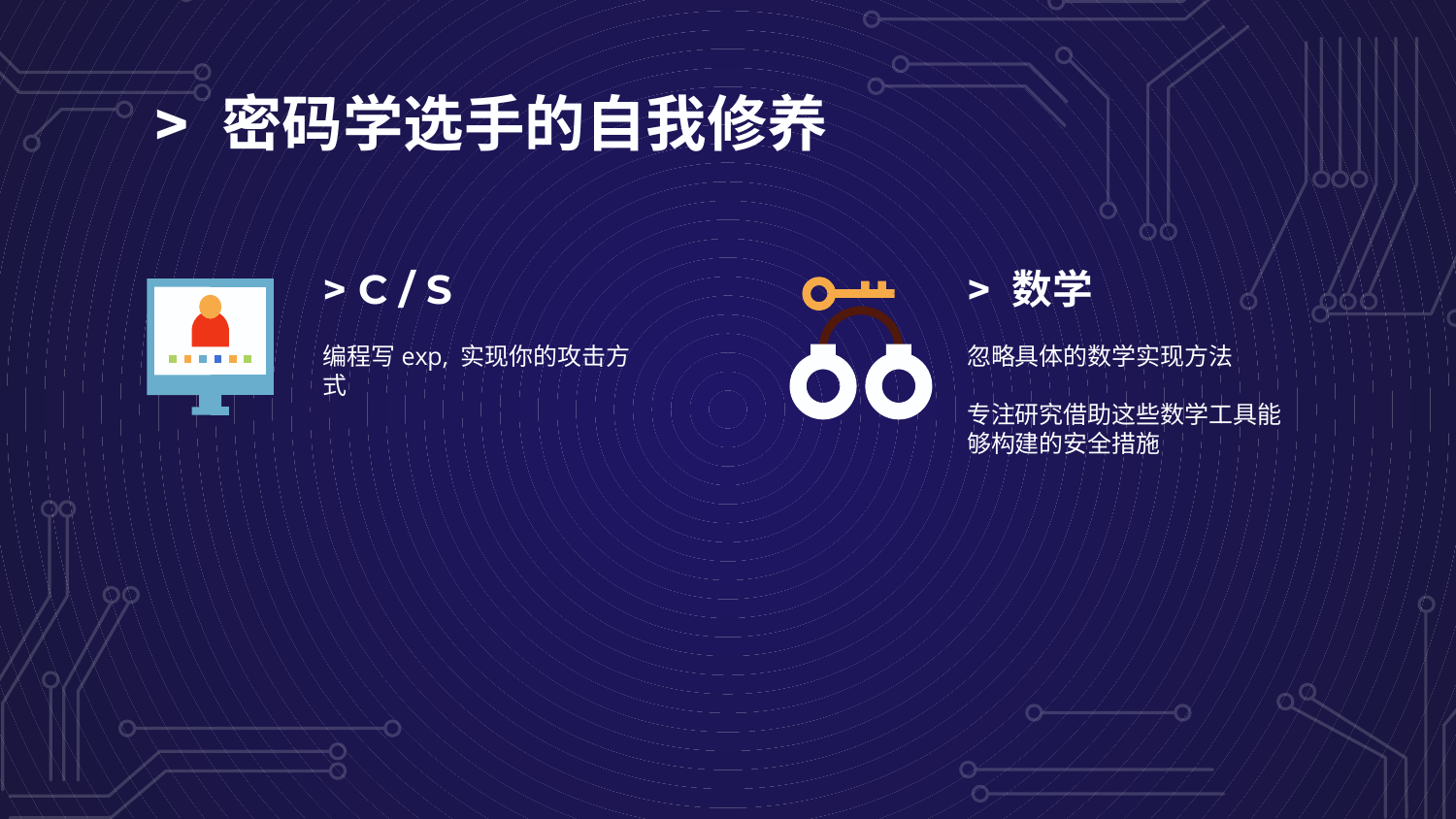

# > 密码学选手的自我修养
> C / S
> 数学

编程写exp, 实现你的攻击方式

忽略具体的数学实现方法

专注研究借助这些数学工具能够构建的安全措施